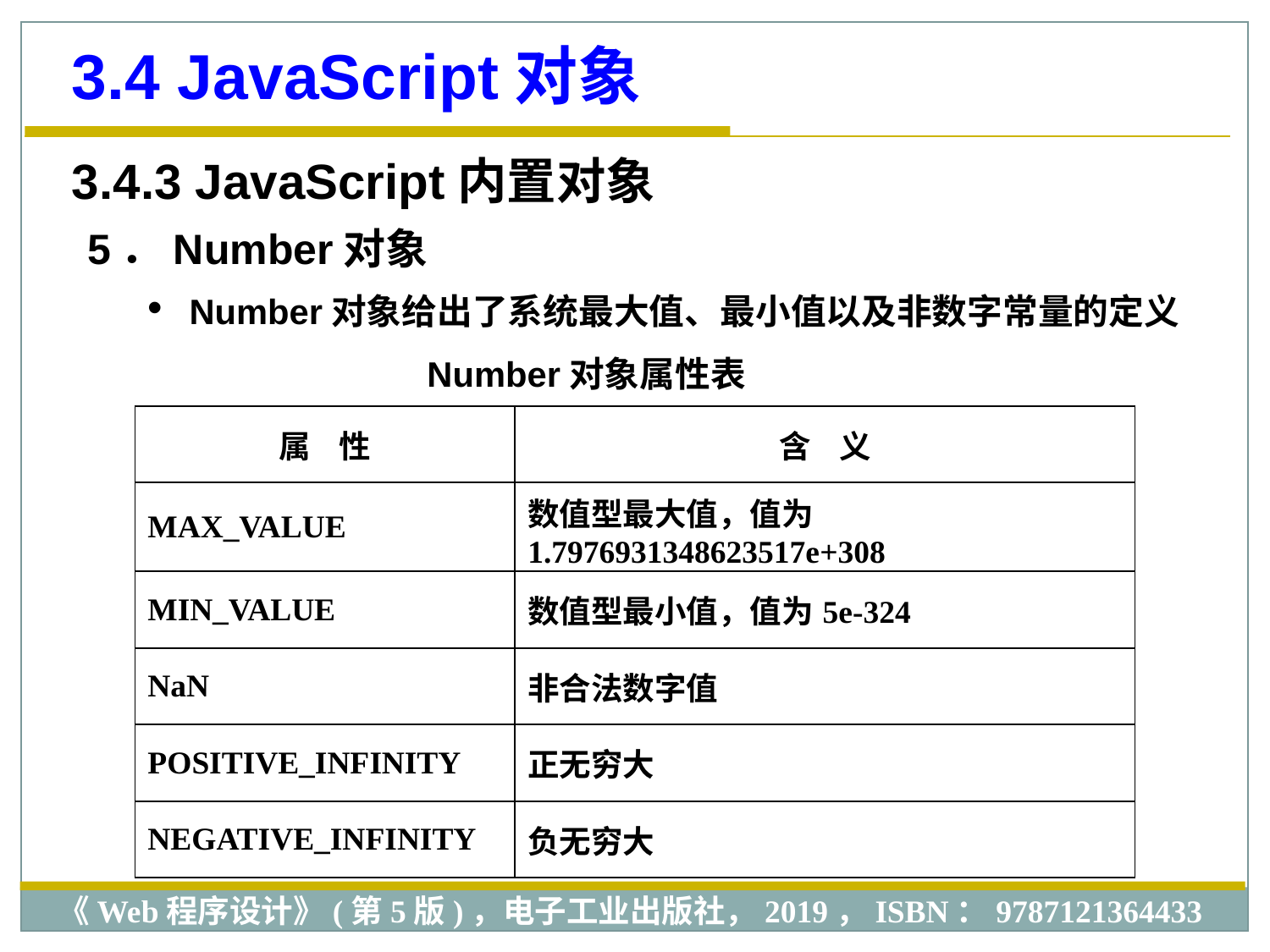

3.4 JavaScript对象
3.4.3 JavaScript内置对象
5．Number对象
 Number对象给出了系统最大值、最小值以及非数字常量的定义
Number对象属性表

| 属 性 | 含 义 |
| --- | --- |
| MAX\_VALUE | 数值型最大值，值为1.7976931348623517e+308 |
| MIN\_VALUE | 数值型最小值，值为5e-324 |
| NaN | 非合法数字值 |
| POSITIVE\_INFINITY | 正无穷大 |
| NEGATIVE\_INFINITY | 负无穷大 |